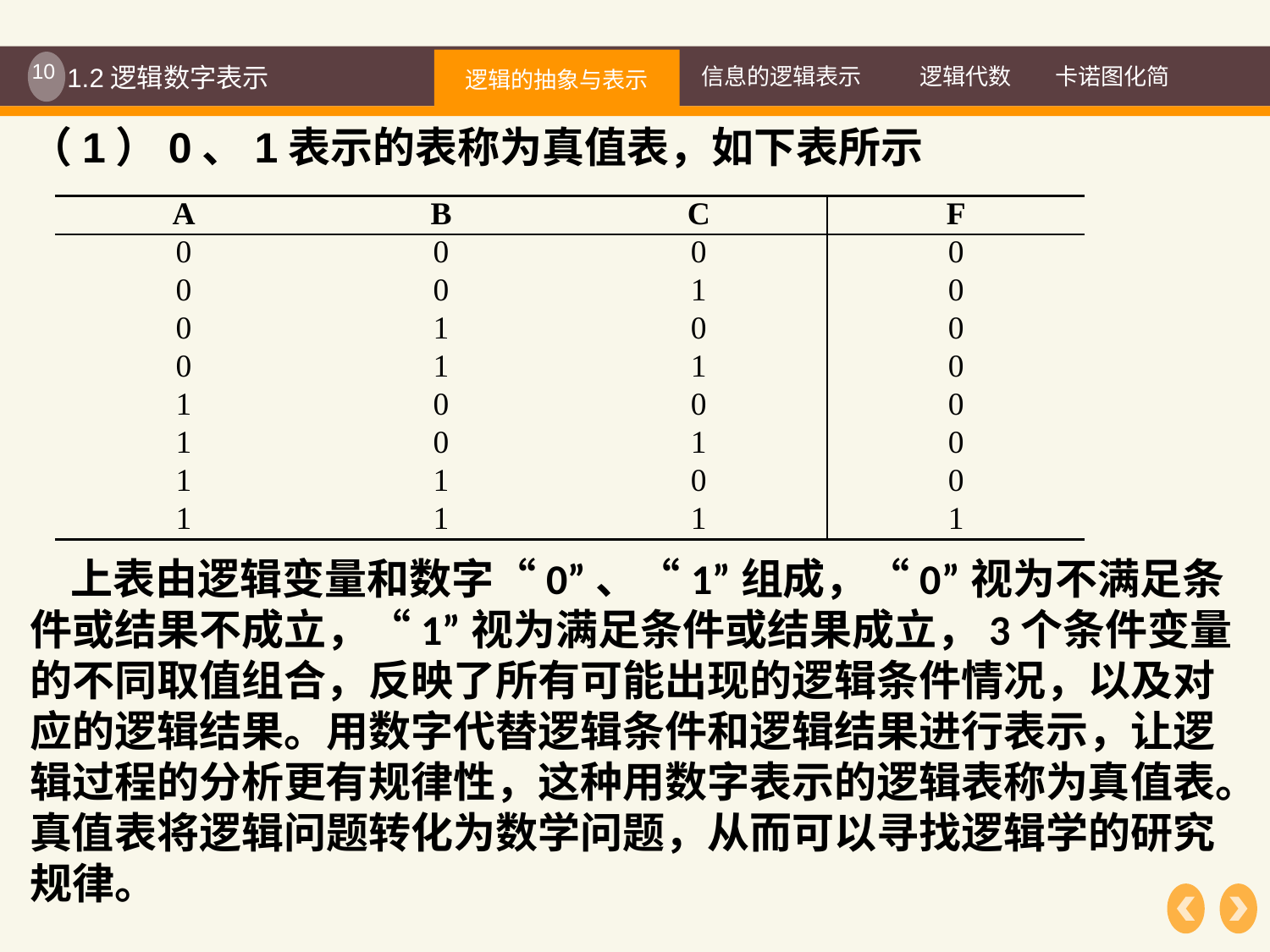

1.2逻辑数字表示
（1）0、1表示的表称为真值表，如下表所示

    上表由逻辑变量和数字“0”、“1”组成，“0”视为不满足条件或结果不成立，“1”视为满足条件或结果成立，3个条件变量的不同取值组合，反映了所有可能出现的逻辑条件情况，以及对应的逻辑结果。用数字代替逻辑条件和逻辑结果进行表示，让逻辑过程的分析更有规律性，这种用数字表示的逻辑表称为真值表。真值表将逻辑问题转化为数学问题，从而可以寻找逻辑学的研究规律。

| A | B | C | F |
| --- | --- | --- | --- |
| 0 | 0 | 0 | 0 |
| 0 | 0 | 1 | 0 |
| 0 | 1 | 0 | 0 |
| 0 | 1 | 1 | 0 |
| 1 | 0 | 0 | 0 |
| 1 | 0 | 1 | 0 |
| 1 | 1 | 0 | 0 |
| 1 | 1 | 1 | 1 |